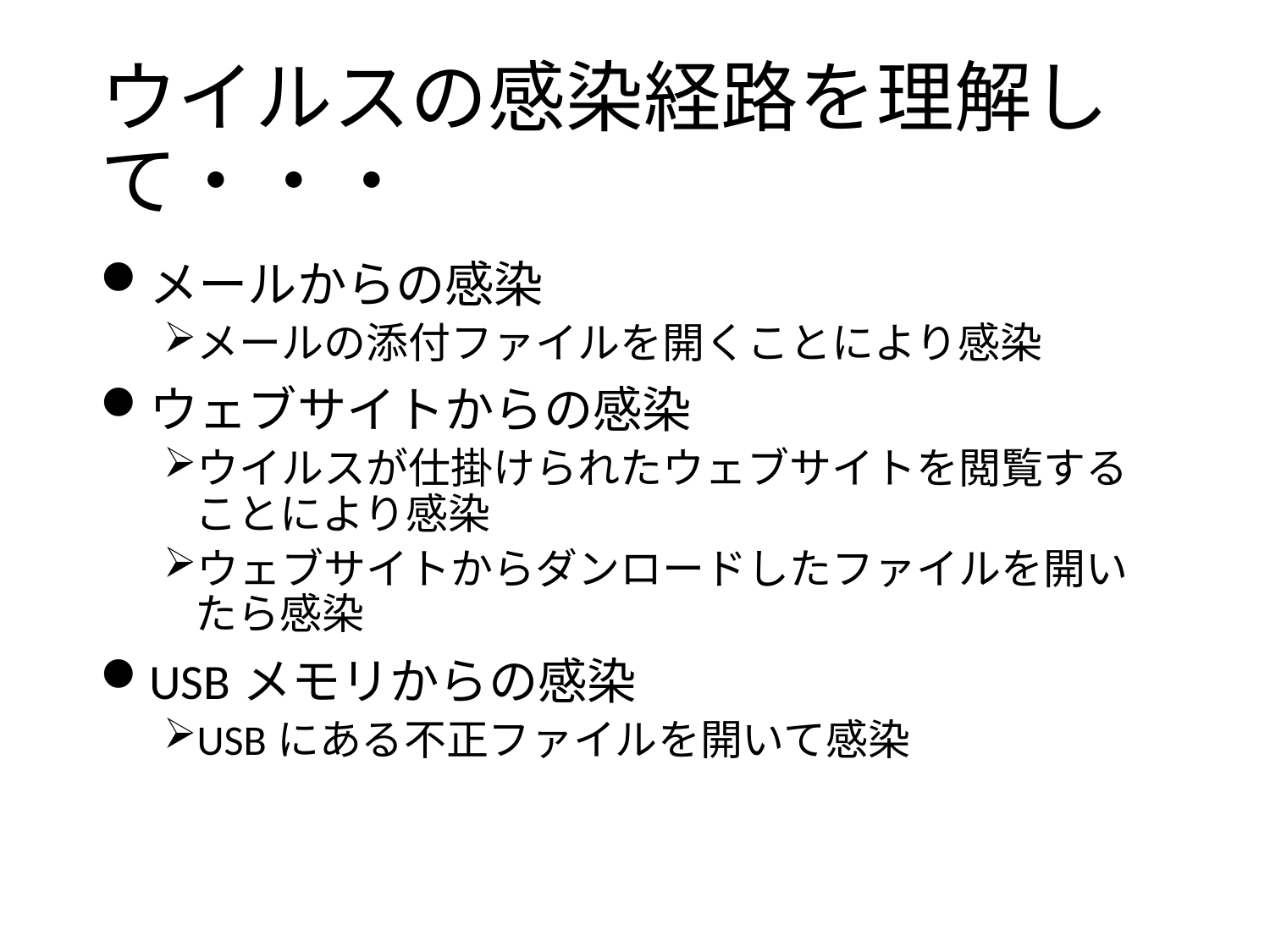

# ウイルスの感染経路を理解して・・・
メールからの感染
メールの添付ファイルを開くことにより感染
ウェブサイトからの感染
ウイルスが仕掛けられたウェブサイトを閲覧することにより感染
ウェブサイトからダンロードしたファイルを開いたら感染
USBメモリからの感染
USBにある不正ファイルを開いて感染